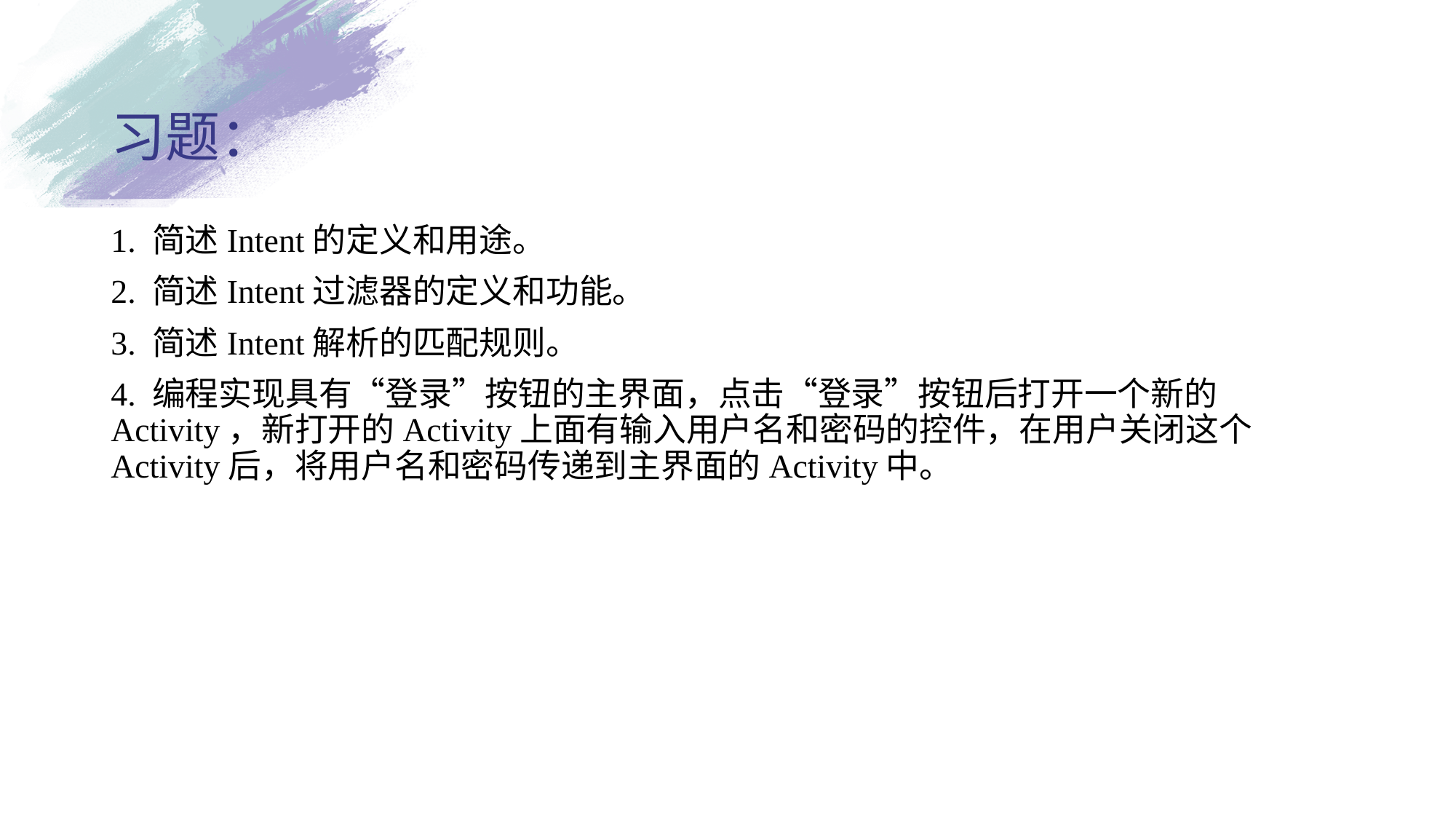

# 习题：
1. 简述Intent的定义和用途。
2. 简述Intent过滤器的定义和功能。
3. 简述Intent解析的匹配规则。
4. 编程实现具有“登录”按钮的主界面，点击“登录”按钮后打开一个新的Activity，新打开的Activity上面有输入用户名和密码的控件，在用户关闭这个Activity后，将用户名和密码传递到主界面的Activity中。